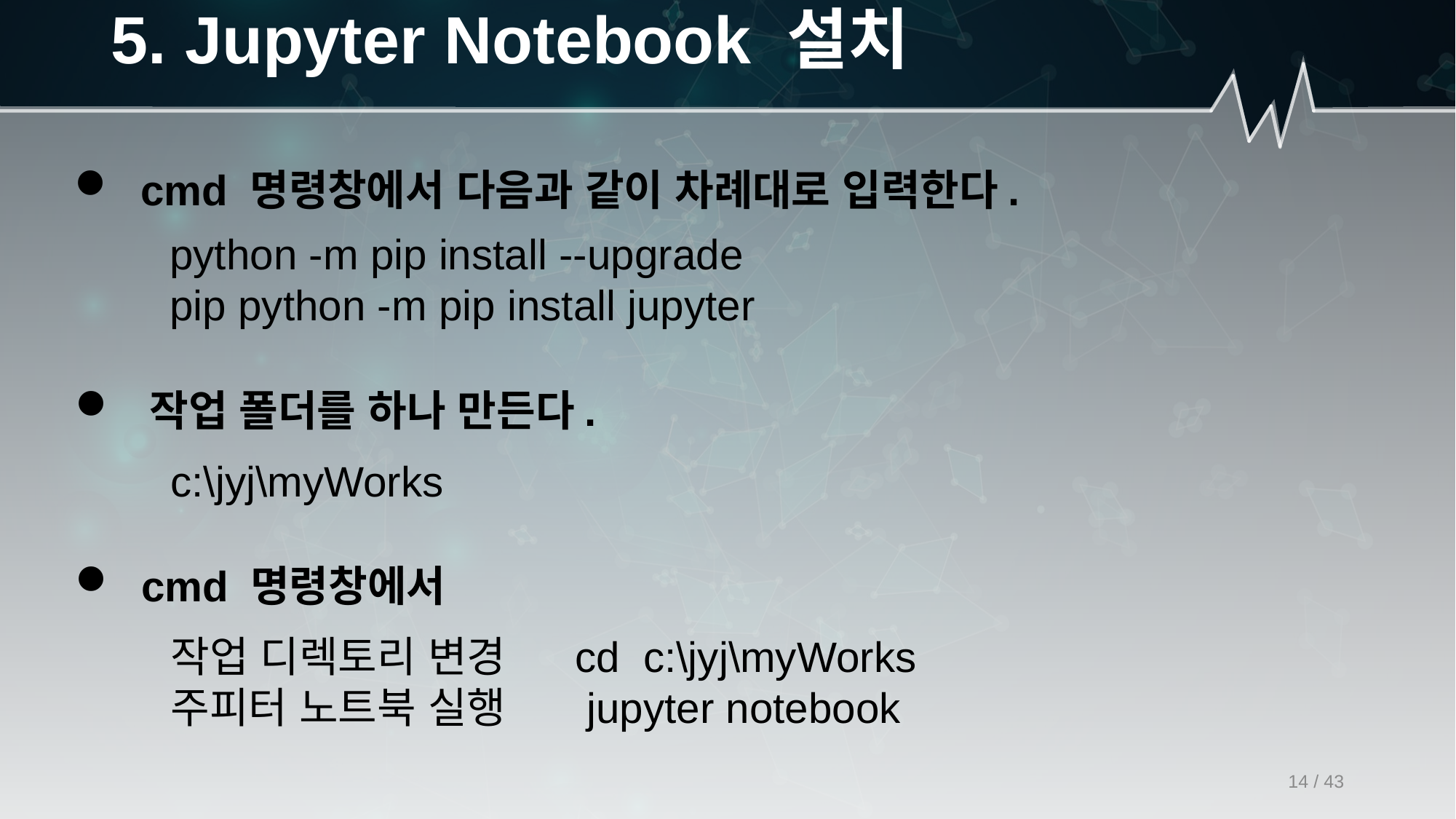

# 5. Jupyter Notebook 설치
 cmd 명령창에서 다음과 같이 차례대로 입력한다.
python -m pip install --upgrade
pip python -m pip install jupyter
 작업 폴더를 하나 만든다.
c:\jyj\myWorks
 cmd 명령창에서
작업 디렉토리 변경     cd  c:\jyj\myWorks
주피터 노트북 실행      jupyter notebook
14 / 43